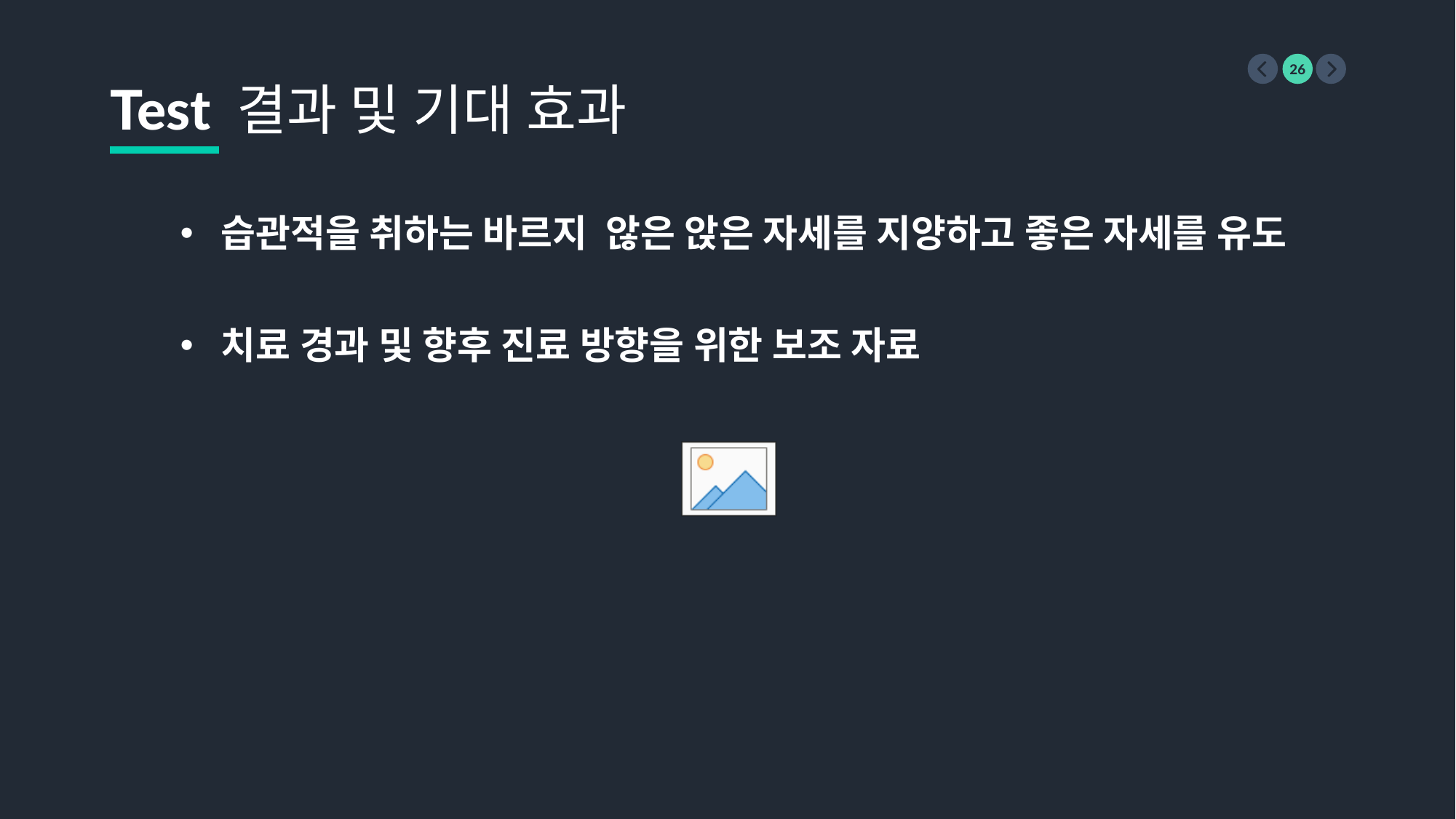

Test 결과 및 기대 효과
습관적을 취하는 바르지  않은 앉은 자세를 지양하고 좋은 자세를 유도

치료 경과 및 향후 진료 방향을 위한 보조 자료